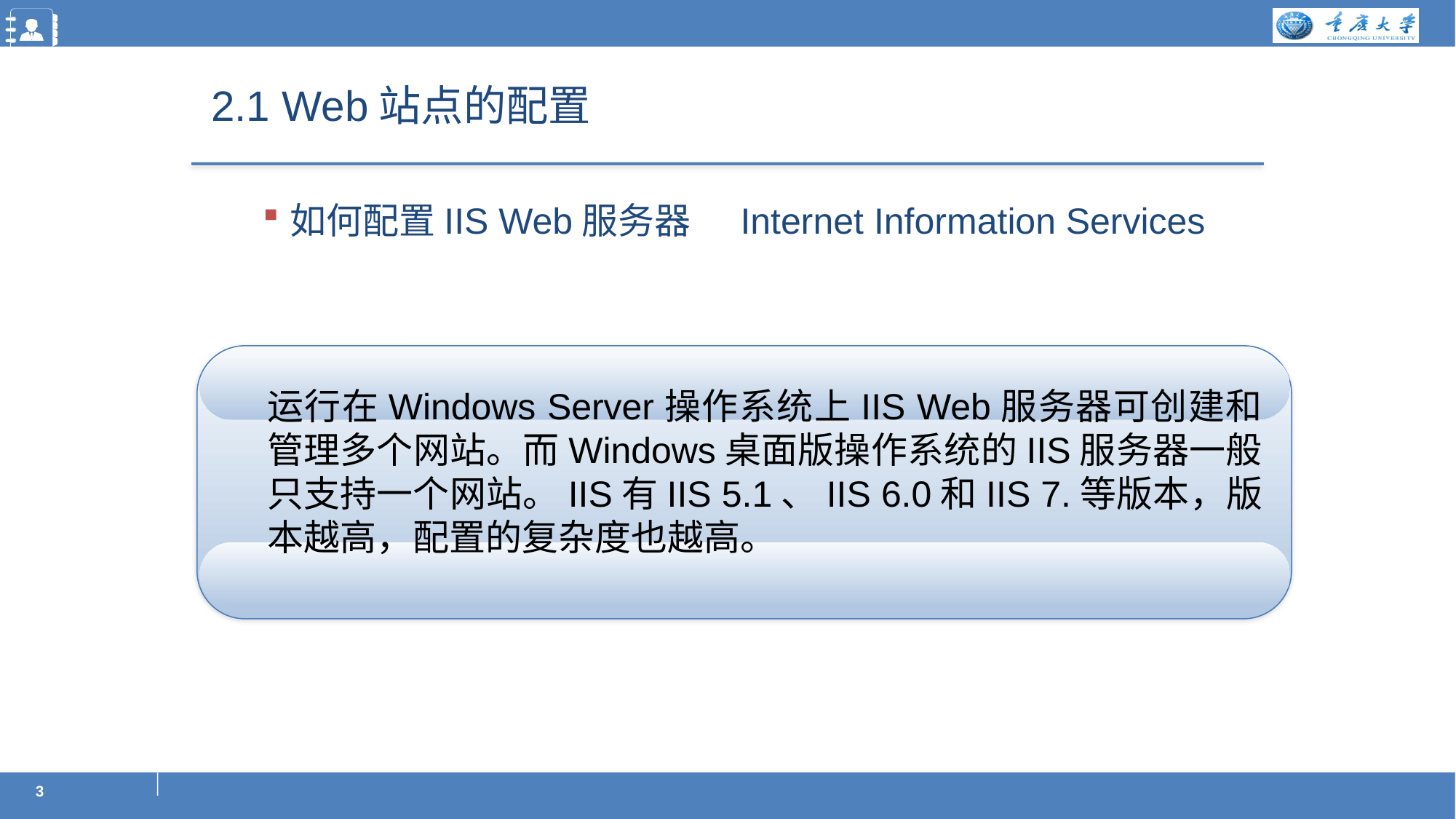

# 2.1 Web站点的配置
如何配置IIS Web服务器     Internet Information Services

运行在Windows Server操作系统上IIS Web服务器可创建和管理多个网站。而Windows桌面版操作系统的IIS服务器一般只支持一个网站。IIS有IIS 5.1、IIS 6.0和IIS 7.等版本，版本越高，配置的复杂度也越高。
3